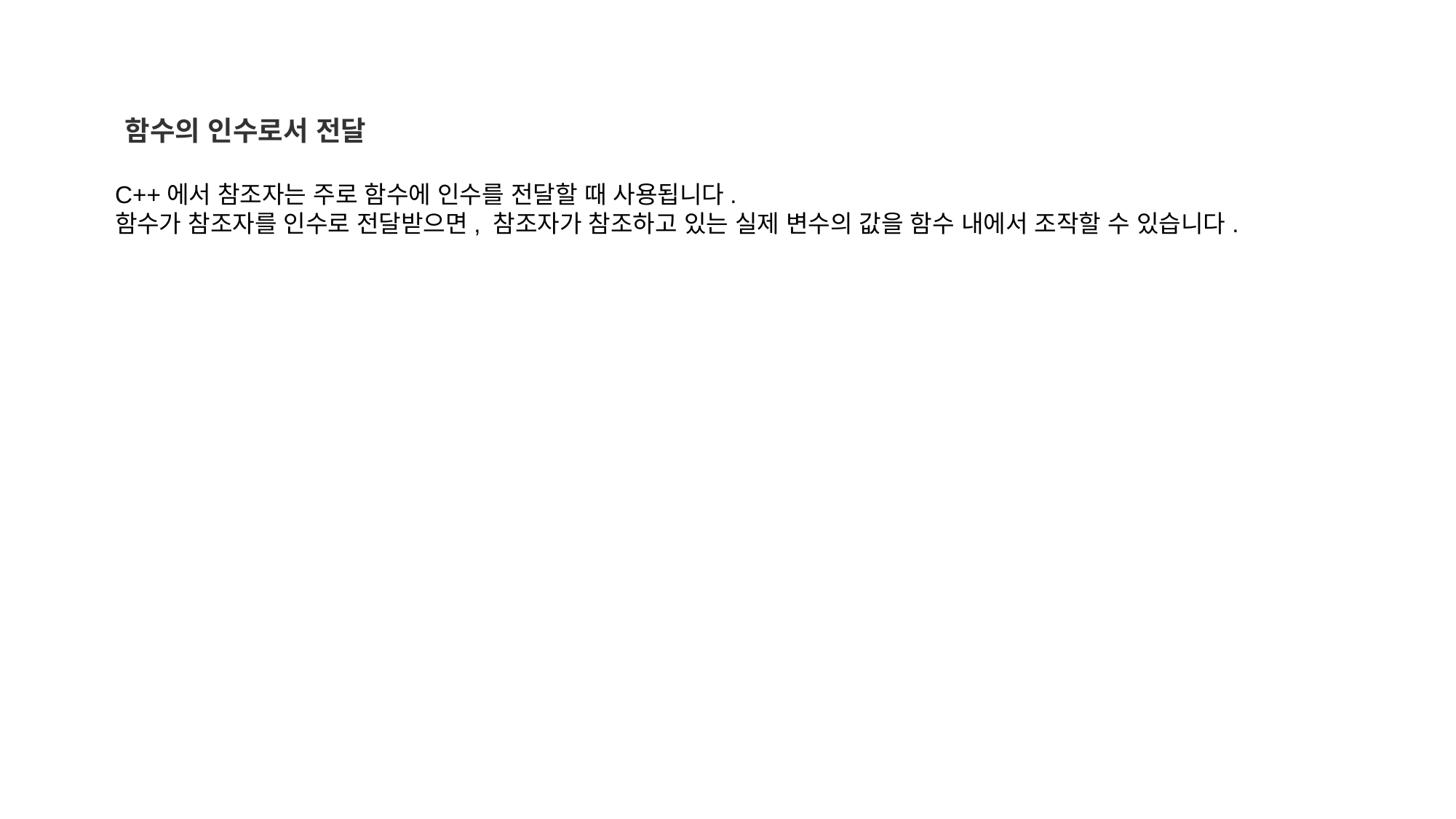

함수의 인수로서 전달
C++에서 참조자는 주로 함수에 인수를 전달할 때 사용됩니다.
함수가 참조자를 인수로 전달받으면, 참조자가 참조하고 있는 실제 변수의 값을 함수 내에서 조작할 수 있습니다.